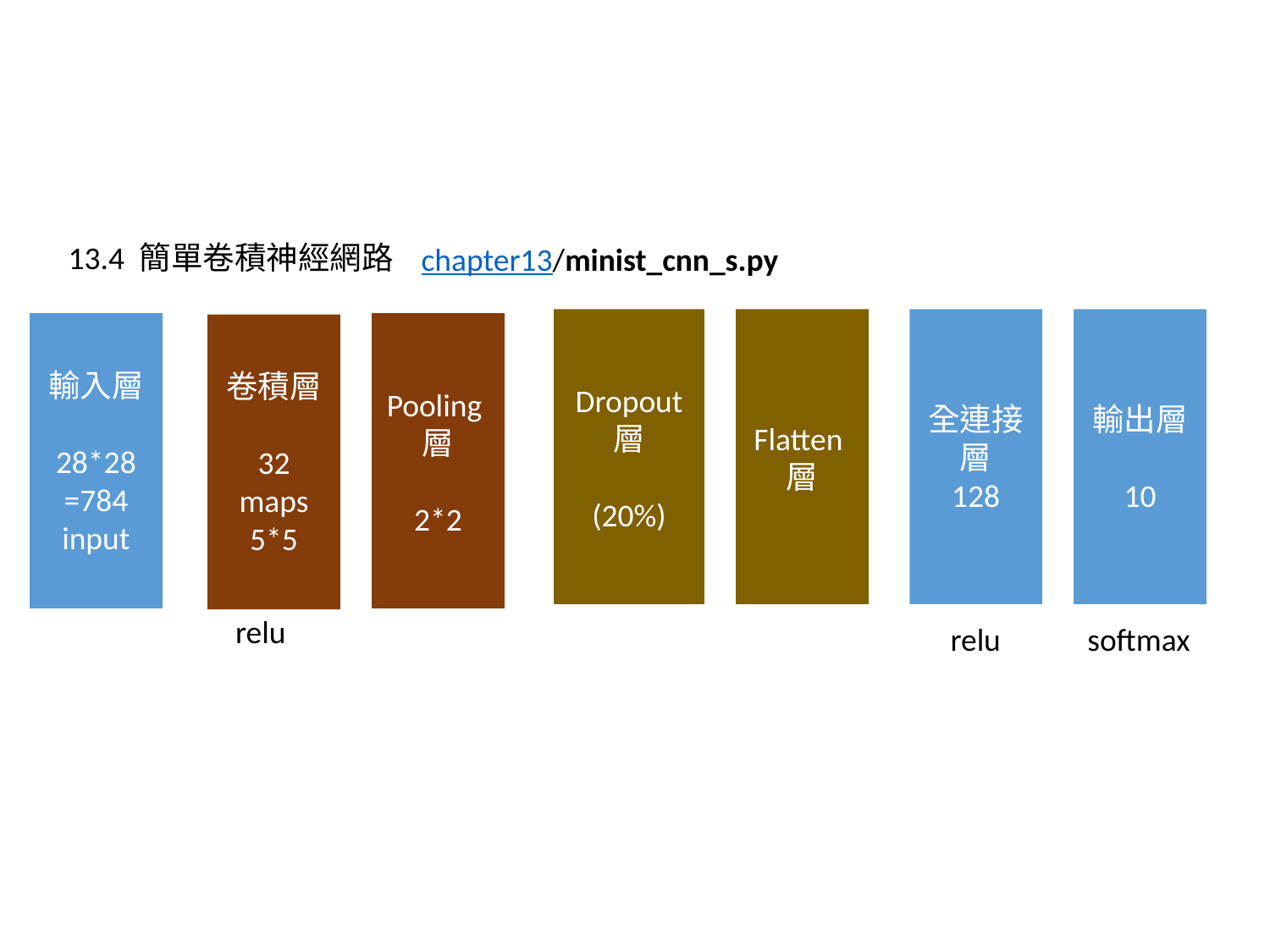

13.4 簡單卷積神經網路

chapter13/minist_cnn_s.py
Dropout
層

(20%)
Flatten層
全連接層
128
輸出層

10
輸入層

28*28
=784
input
Pooling層

2*2
卷積層

32 maps
5*5
relu
relu
softmax